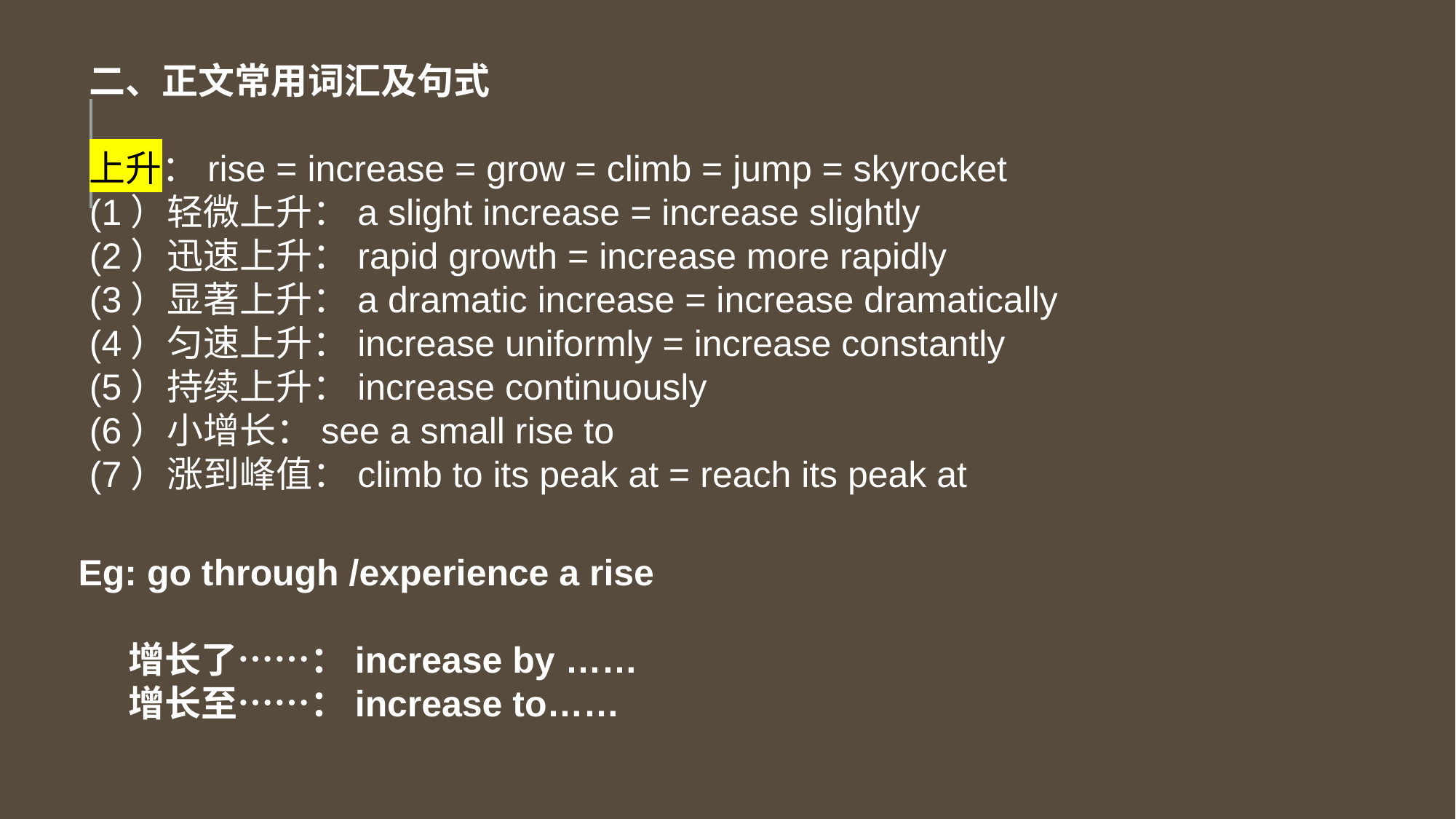

二、正文常用词汇及句式

上升：rise = increase = grow = climb = jump = skyrocket
(1）轻微上升：a slight increase = increase slightly
(2）迅速上升：rapid growth = increase more rapidly
(3）显著上升：a dramatic increase = increase dramatically
(4）匀速上升：increase uniformly = increase constantly
(5）持续上升：increase continuously
(6）小增长：see a small rise to
(7）涨到峰值：climb to its peak at = reach its peak at
Eg: go through /experience a rise

     增长了……：increase by ……
     增长至……：increase to……